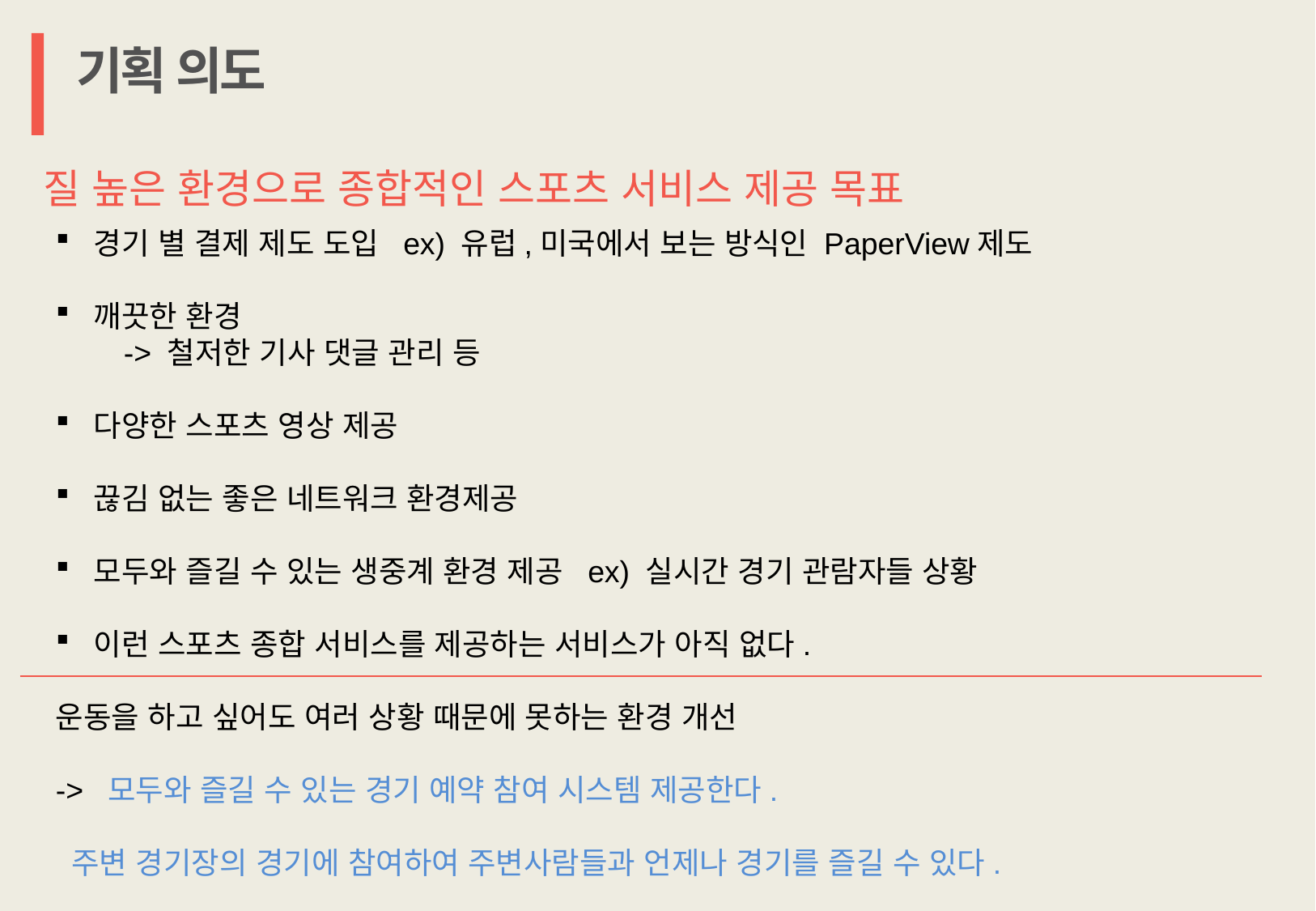

기획 의도
질 높은 환경으로 종합적인 스포츠 서비스 제공 목표
경기 별 결제 제도 도입  ex) 유럽,미국에서 보는 방식인 PaperView제도

깨끗한 환경
        -> 철저한 기사 댓글 관리 등

다양한 스포츠 영상 제공

끊김 없는 좋은 네트워크 환경제공

모두와 즐길 수 있는 생중계 환경 제공  ex) 실시간 경기 관람자들 상황

이런 스포츠 종합 서비스를 제공하는 서비스가 아직 없다.

운동을 하고 싶어도 여러 상황 때문에 못하는 환경 개선

->  모두와 즐길 수 있는 경기 예약 참여 시스템 제공한다.

 주변 경기장의 경기에 참여하여 주변사람들과 언제나 경기를 즐길 수 있다.